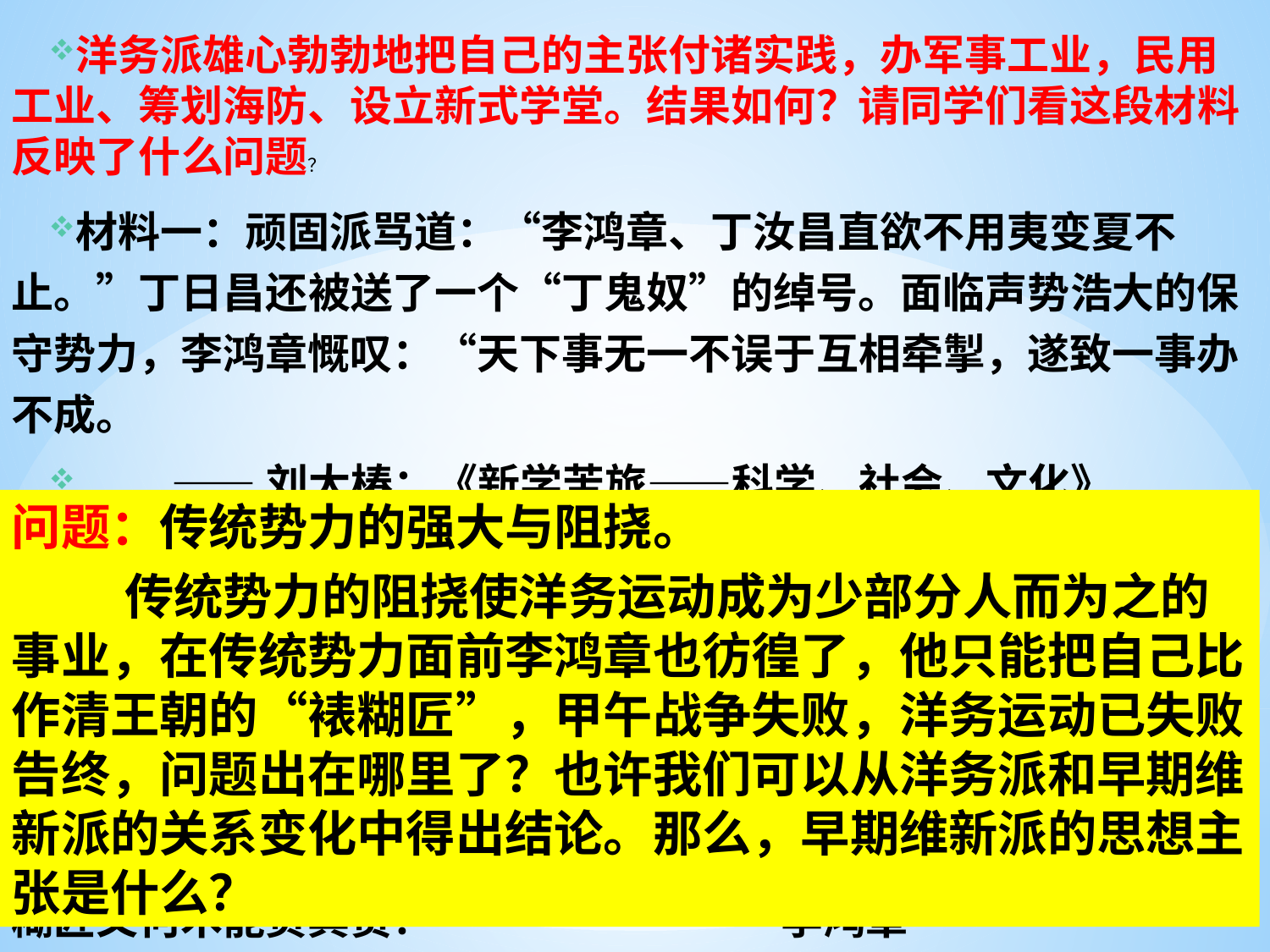

洋务派雄心勃勃地把自己的主张付诸实践，办军事工业，民用工业、筹划海防、设立新式学堂。结果如何？请同学们看这段材料反映了什么问题？
材料一：顽固派骂道：“李鸿章、丁汝昌直欲不用夷变夏不止。”丁日昌还被送了一个“丁鬼奴”的绰号。面临声势浩大的保守势力，李鸿章慨叹：“天下事无一不误于互相牵掣，遂致一事办不成。
          ——刘大椿：《新学苦旅——科学、社会、文化》
材料二：我办了一辈子的事，练兵也，海军也，都是纸糊的老虎，何尝能实在放手办理？不过勉强涂饰，虚有其表，不揭破犹可敷衍一时。如一间破屋子，由裱糊匠东贴西补，居然成一净室，虽明知为纸片裱糊，然究竟决不定里面是何等材料，即有小风小雨，打成几个窟窿，随时补葺，亦可支吾对付。乃必欲双手扯破，又未预备何等修葺材料，何种改造方式，自然真相破露不可收拾，但裱糊匠又何术能负其责？”                       ——李鸿章
问题：传统势力的强大与阻挠。
         传统势力的阻挠使洋务运动成为少部分人而为之的事业，在传统势力面前李鸿章也彷徨了，他只能把自己比作清王朝的“裱糊匠”，甲午战争失败，洋务运动已失败告终，问题出在哪里了？也许我们可以从洋务派和早期维新派的关系变化中得出结论。那么，早期维新派的思想主张是什么？